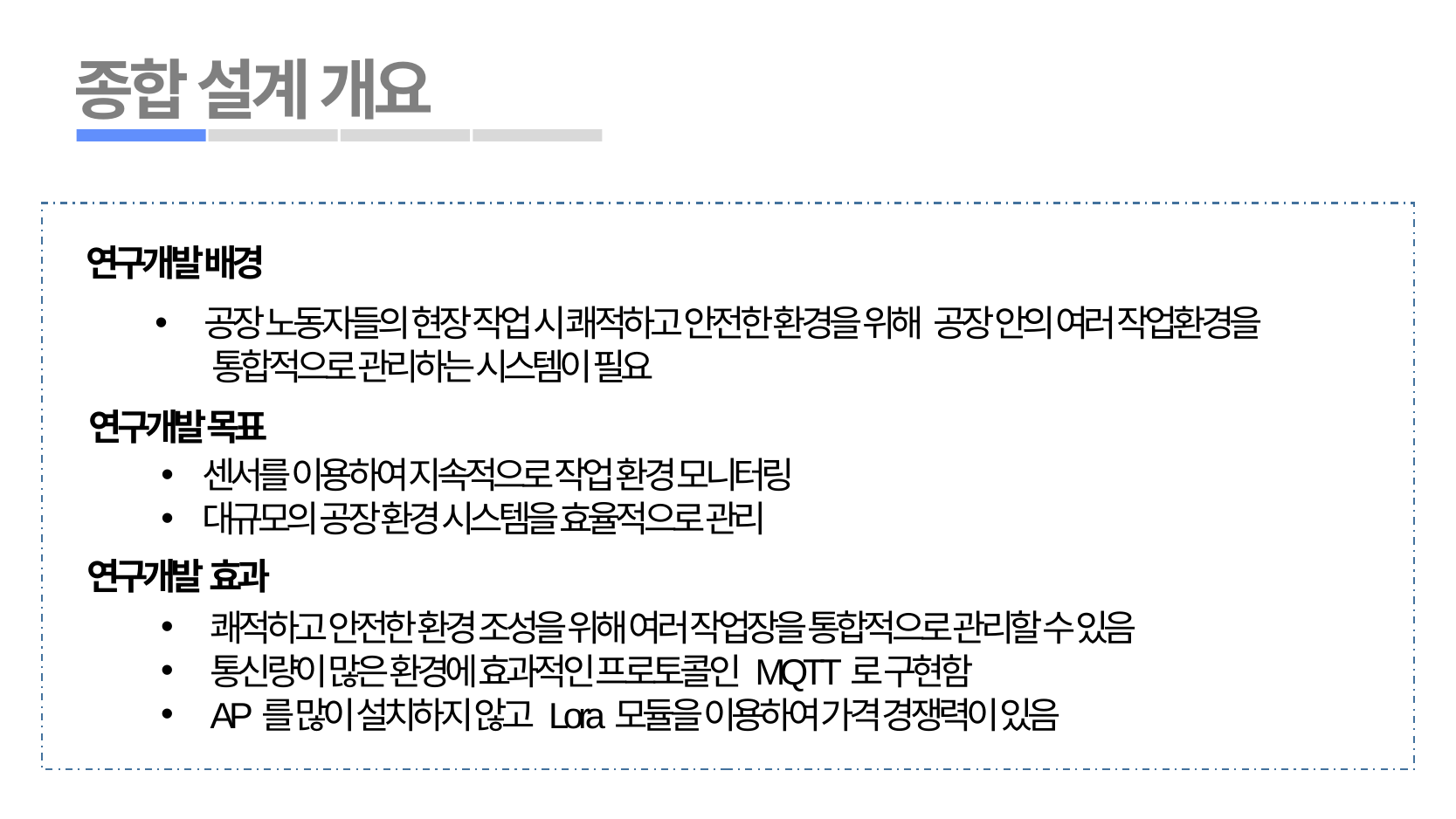

종합 설계 개요

연구개발 배경
공장 노동자들의 현장 작업 시 쾌적하고 안전한 환경을 위해  공장 안의 여러 작업환경을
         통합적으로 관리하는 시스템이 필요
연구개발 목표
센서를 이용하여 지속적으로 작업 환경 모니터링
대규모의 공장 환경 시스템을 효율적으로 관리
연구개발  효과
쾌적하고 안전한 환경 조성을 위해 여러 작업장을 통합적으로 관리할 수 있음
통신량이 많은 환경에 효과적인 프로토콜인 MQTT로 구현함
AP를 많이 설치하지 않고 Lora모듈을 이용하여 가격 경쟁력이 있음